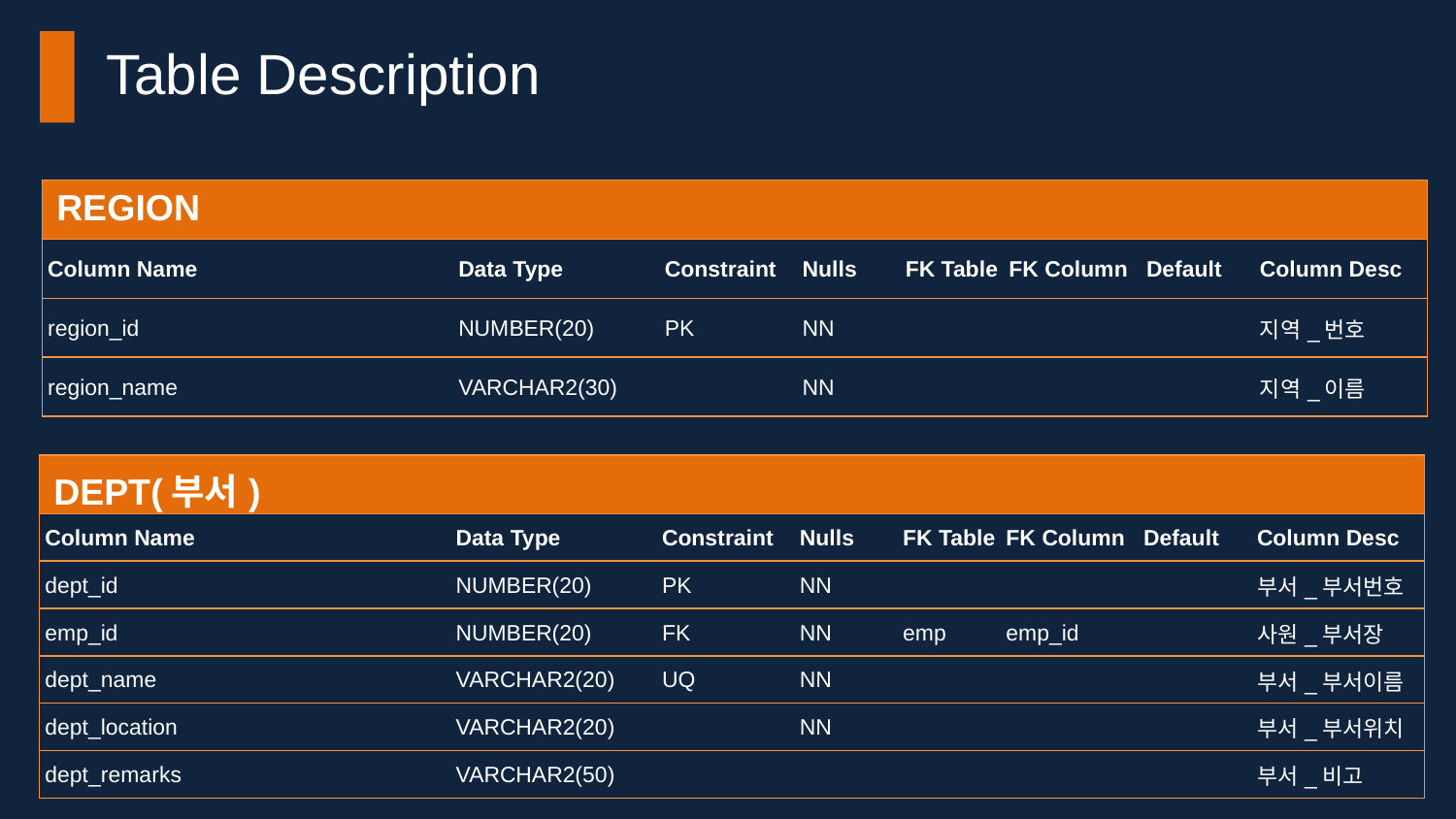

Table Description
| REGION |  |  |  |  |  |  |  |
| --- | --- | --- | --- | --- | --- | --- | --- |
| Column Name | Data Type | Constraint | Nulls | FK Table | FK Column | Default | Column Desc |
| region\_id | NUMBER(20) | PK | NN |  |  |  | 지역\_번호 |
| region\_name | VARCHAR2(30) |  | NN |  |  |  | 지역\_이름 |
| DEPT(부서) |  |  |  |  |  |  |  |
| --- | --- | --- | --- | --- | --- | --- | --- |
| Column Name | Data Type | Constraint | Nulls | FK Table | FK Column | Default | Column Desc |
| dept\_id | NUMBER(20) | PK | NN |  |  |  | 부서\_부서번호 |
| emp\_id | NUMBER(20) | FK | NN | emp | emp\_id |  | 사원\_부서장 |
| dept\_name | VARCHAR2(20) | UQ | NN |  |  |  | 부서\_부서이름 |
| dept\_location | VARCHAR2(20) |  | NN |  |  |  | 부서\_부서위치 |
| dept\_remarks | VARCHAR2(50) |  |  |  |  |  | 부서\_비고 |